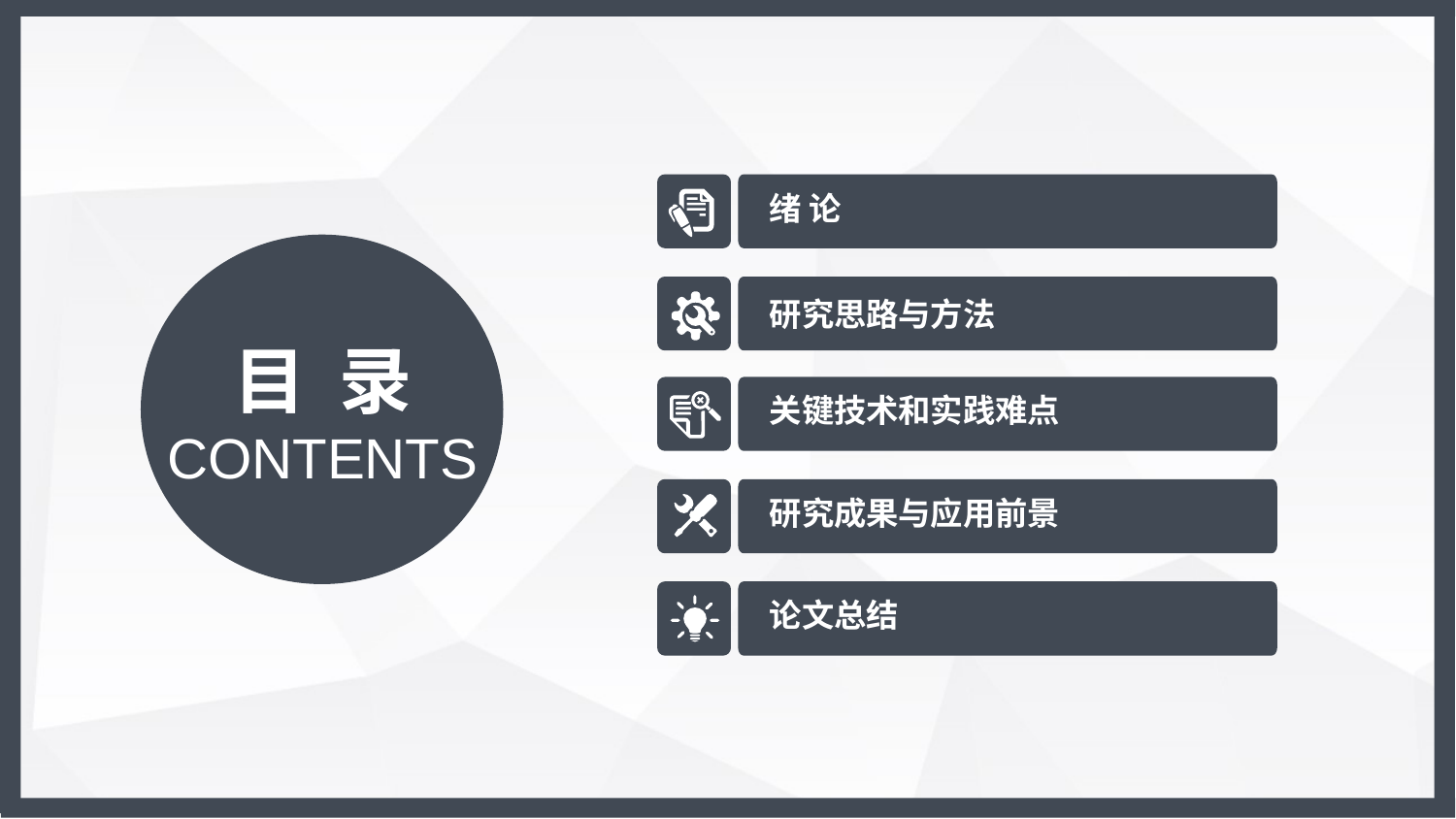

绪 论

研究思路与方法

目  录 CONTENTS

关键技术和实践难点

研究成果与应用前景

论文总结